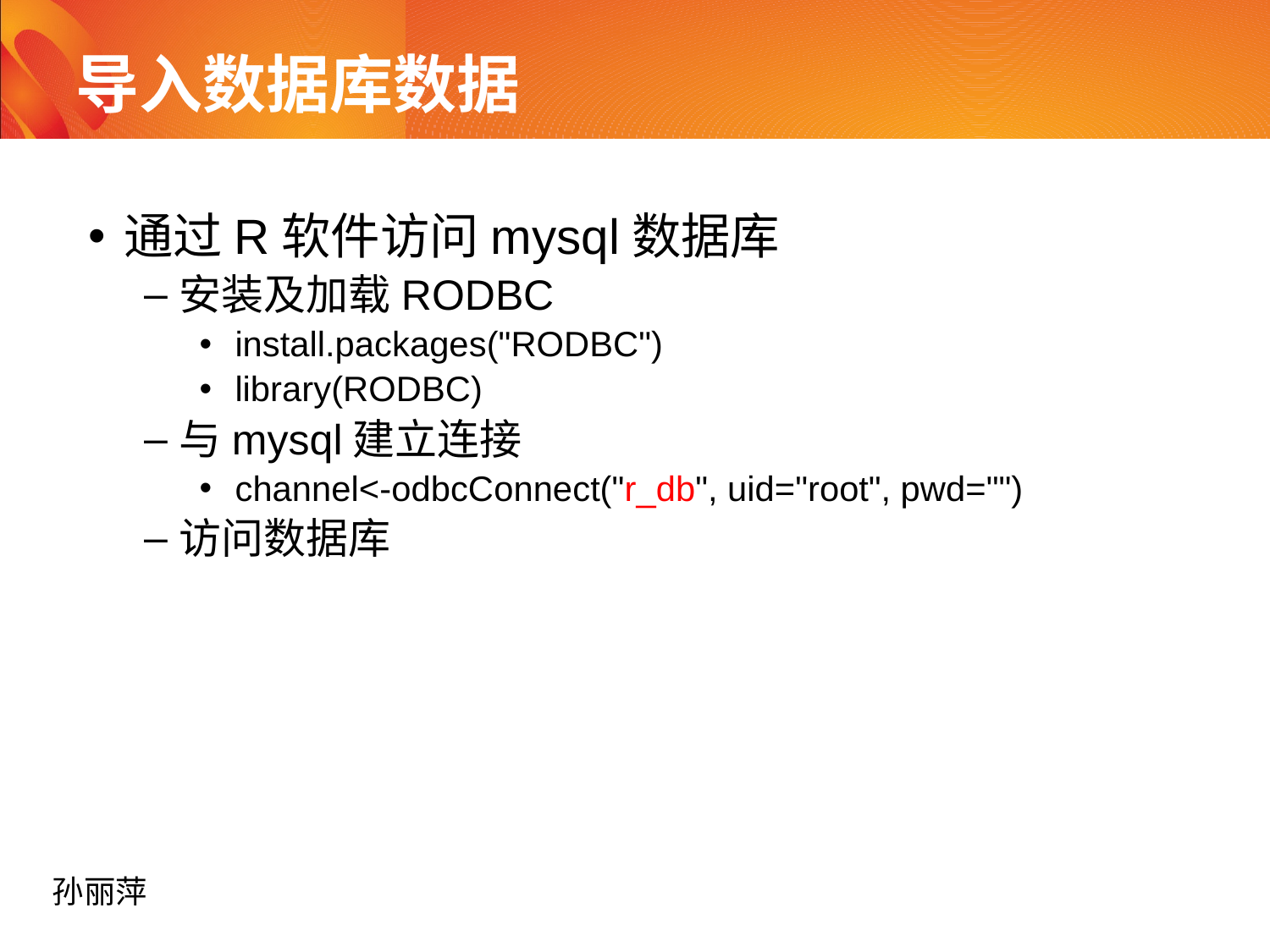

# 导入数据库数据
通过R软件访问mysql数据库
安装及加载RODBC
install.packages("RODBC")
library(RODBC)
与mysql建立连接
channel<-odbcConnect("r_db", uid="root", pwd="")
访问数据库

18